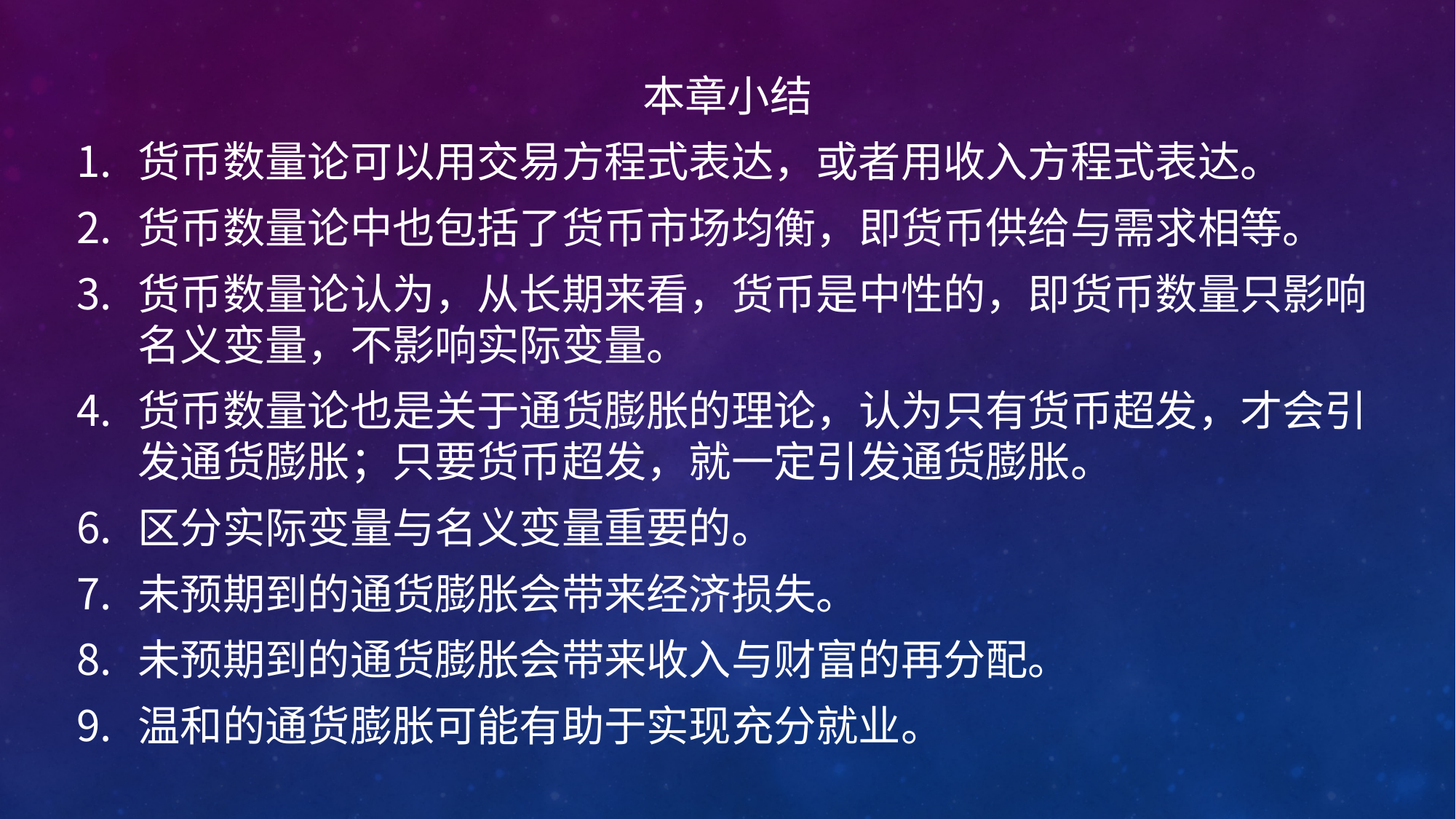

本章小结
货币数量论可以用交易方程式表达，或者用收入方程式表达。
货币数量论中也包括了货币市场均衡，即货币供给与需求相等。
货币数量论认为，从长期来看，货币是中性的，即货币数量只影响名义变量，不影响实际变量。
货币数量论也是关于通货膨胀的理论，认为只有货币超发，才会引发通货膨胀；只要货币超发，就一定引发通货膨胀。
区分实际变量与名义变量重要的。
未预期到的通货膨胀会带来经济损失。
未预期到的通货膨胀会带来收入与财富的再分配。
温和的通货膨胀可能有助于实现充分就业。